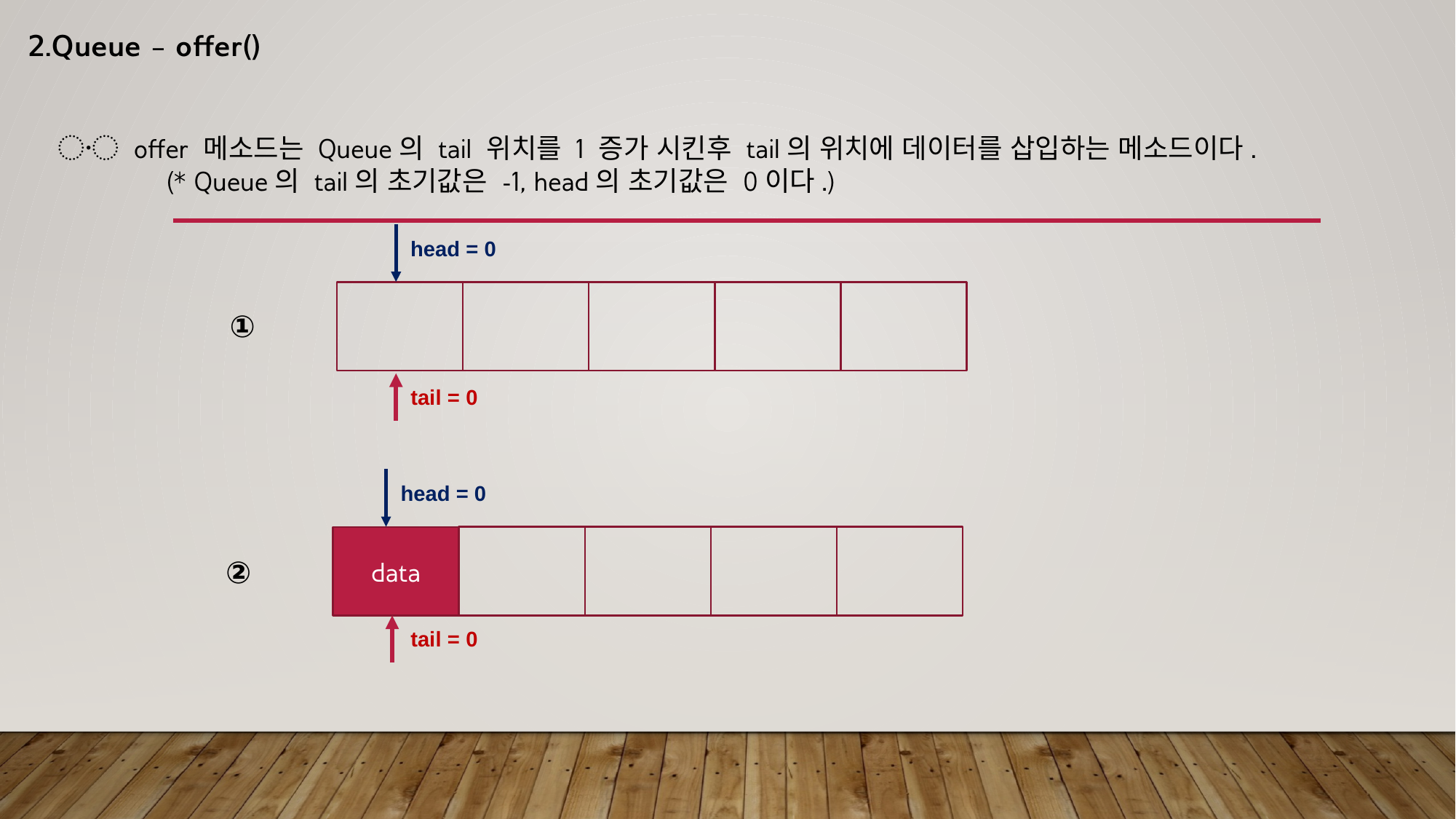

2.Queue – offer()
〮 offer 메소드는 Queue의 tail 위치를 1 증가 시킨후 tail의 위치에 데이터를 삽입하는 메소드이다.
	(* Queue의 tail의 초기값은 -1, head의 초기값은 0이다.)
head = 0

①
tail = 0
head = 0

data
②
tail = 0